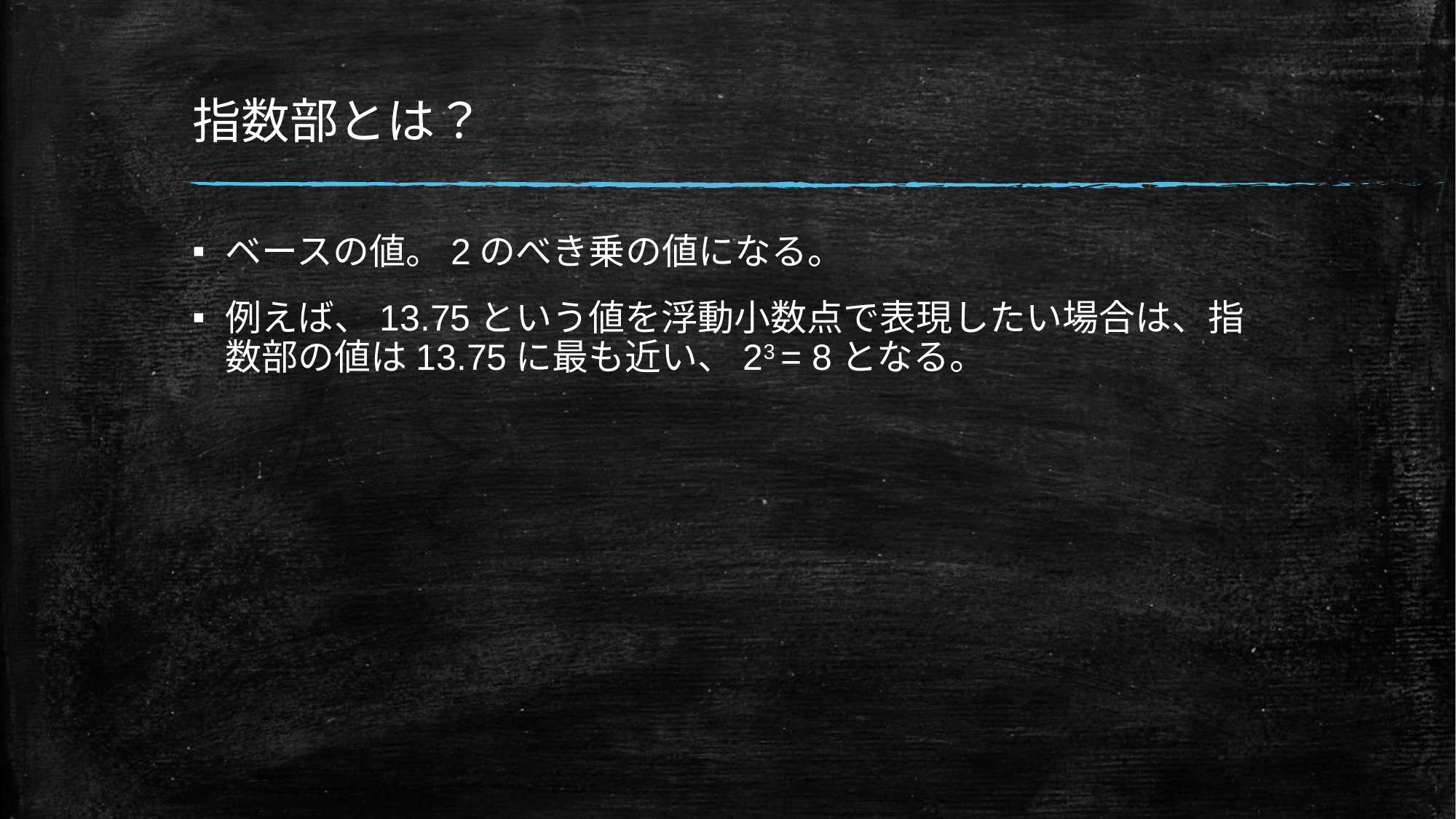

# 指数部とは？
ベースの値。2のべき乗の値になる。
例えば、13.75という値を浮動小数点で表現したい場合は、指数部の値は13.75に最も近い、23 = 8となる。